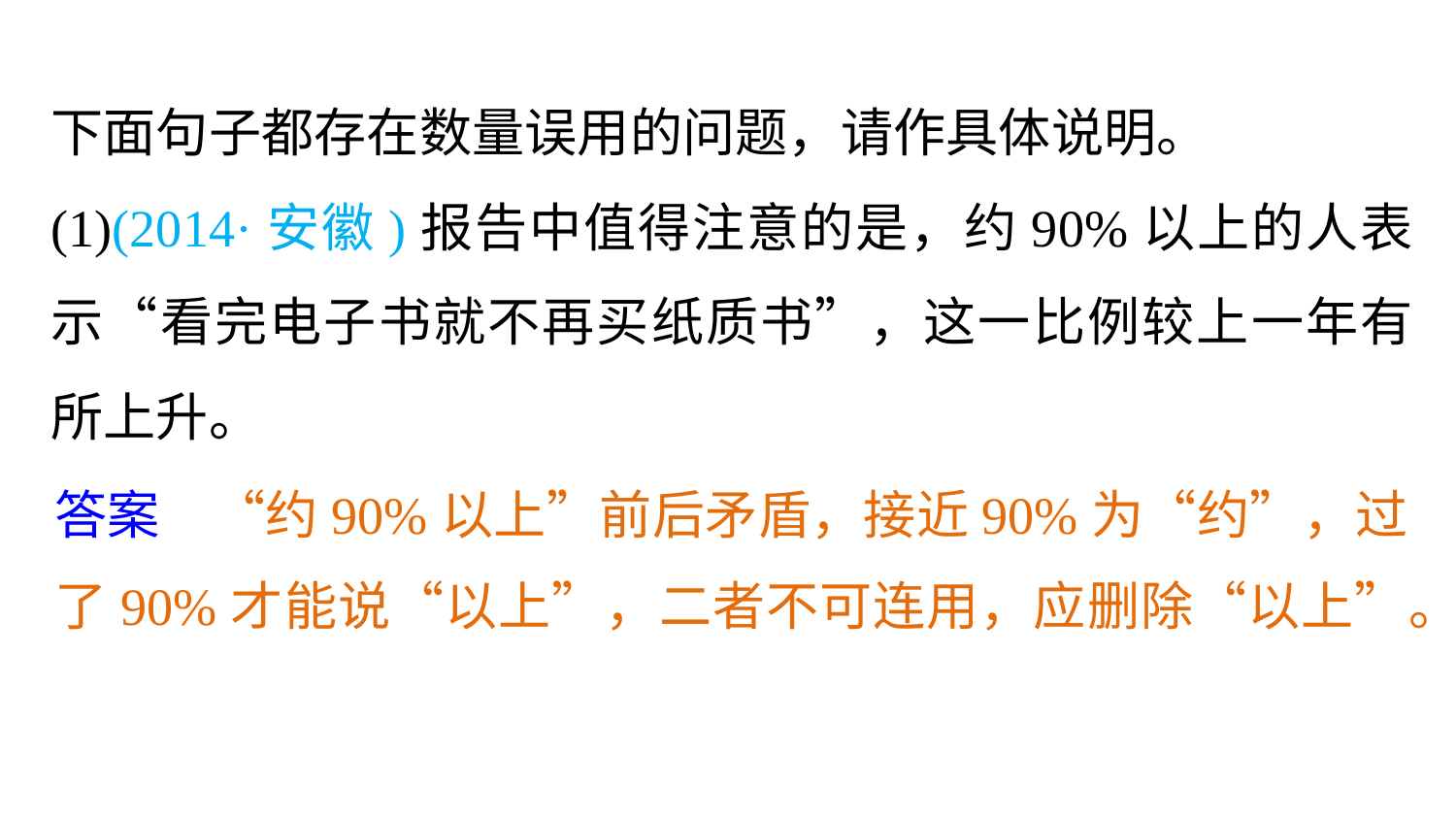

下面句子都存在数量误用的问题，请作具体说明。
(1)(2014·安徽)报告中值得注意的是，约90%以上的人表示“看完电子书就不再买纸质书”，这一比例较上一年有所上升。
答案　“约90%以上”前后矛盾，接近90%为“约”，过了90%才能说“以上”，二者不可连用，应删除“以上”。